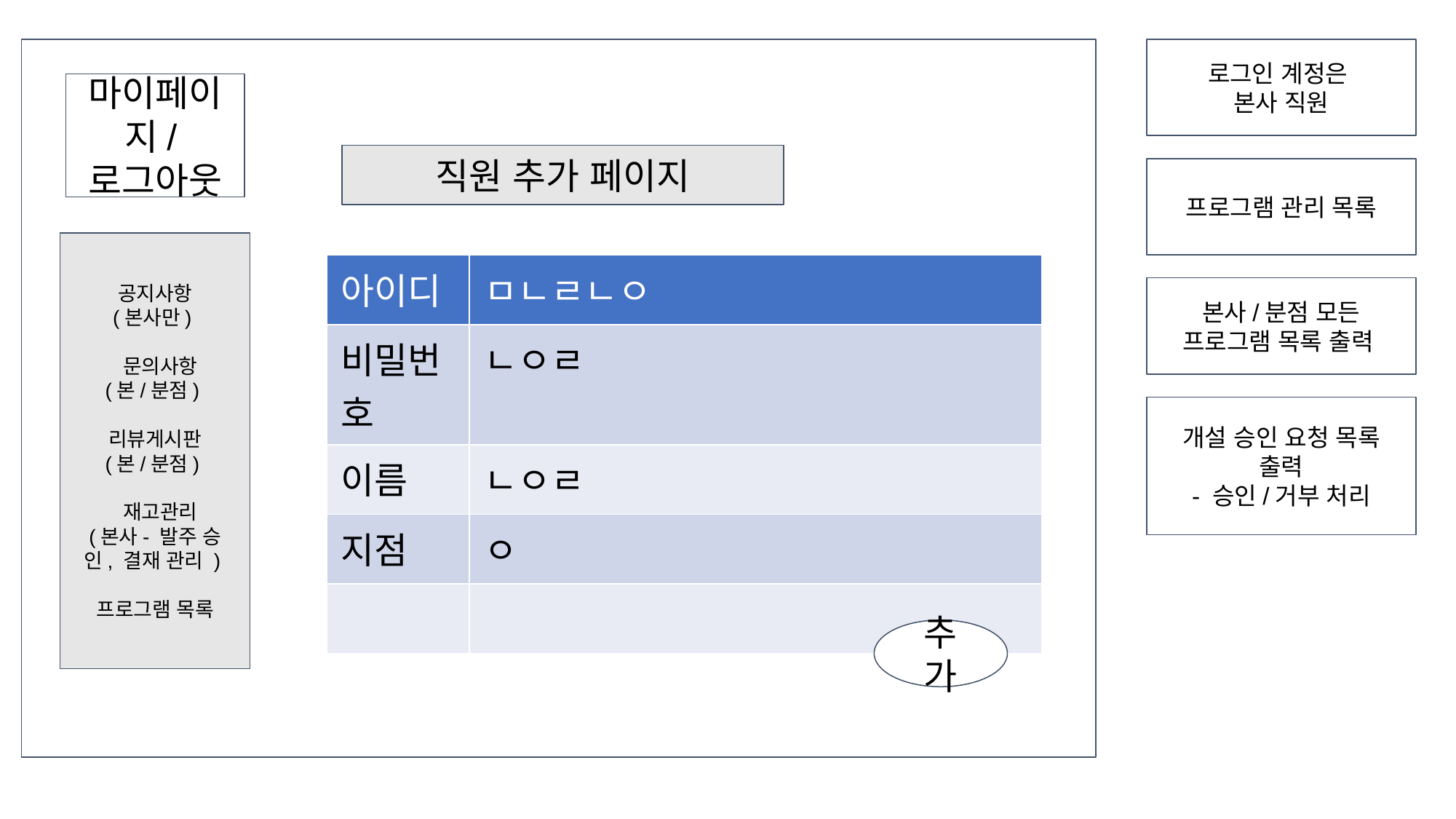

로그인 계정은
본사 직원
마이페이지/로그아웃
직원 추가 페이지
프로그램 관리 목록
공지사항
(본사만)

 문의사항
(본/분점)

리뷰게시판
(본/분점)

 재고관리
(본사- 발주 승인, 결재 관리 )

프로그램 목록
| 아이디 | ㅁㄴㄹㄴㅇ |
| --- | --- |
| 비밀번호 | ㄴㅇㄹ |
| 이름 | ㄴㅇㄹ |
| 지점 | ㅇ |
|  |  |
본사/분점 모든 프로그램 목록 출력
개설 승인 요청 목록 출력
- 승인/거부 처리
추가